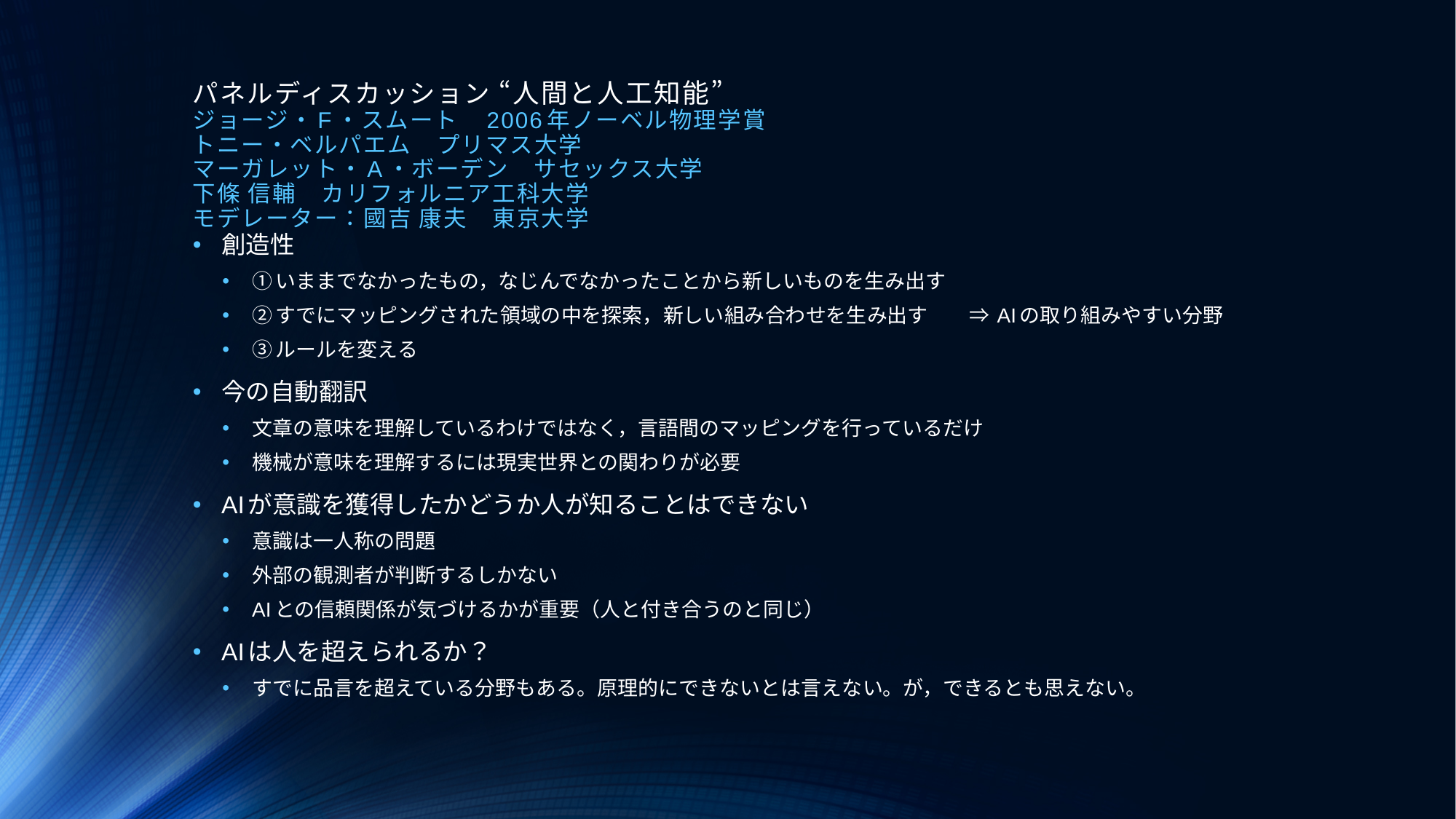

# パネルディスカッション “人間と人工知能” ジョージ・F・スムート　2006年ノーベル物理学賞 トニー・ベルパエム　プリマス大学 マーガレット・A・ボーデン　サセックス大学 下條 信輔　カリフォルニア工科大学 モデレーター：國吉 康夫　東京大学
創造性
①いままでなかったもの，なじんでなかったことから新しいものを生み出す
②すでにマッピングされた領域の中を探索，新しい組み合わせを生み出す　　⇒ AIの取り組みやすい分野
③ルールを変える
今の自動翻訳
文章の意味を理解しているわけではなく，言語間のマッピングを行っているだけ
機械が意味を理解するには現実世界との関わりが必要
AIが意識を獲得したかどうか人が知ることはできない
意識は一人称の問題
外部の観測者が判断するしかない
AIとの信頼関係が気づけるかが重要（人と付き合うのと同じ）
AIは人を超えられるか？
すでに品言を超えている分野もある。原理的にできないとは言えない。が，できるとも思えない。